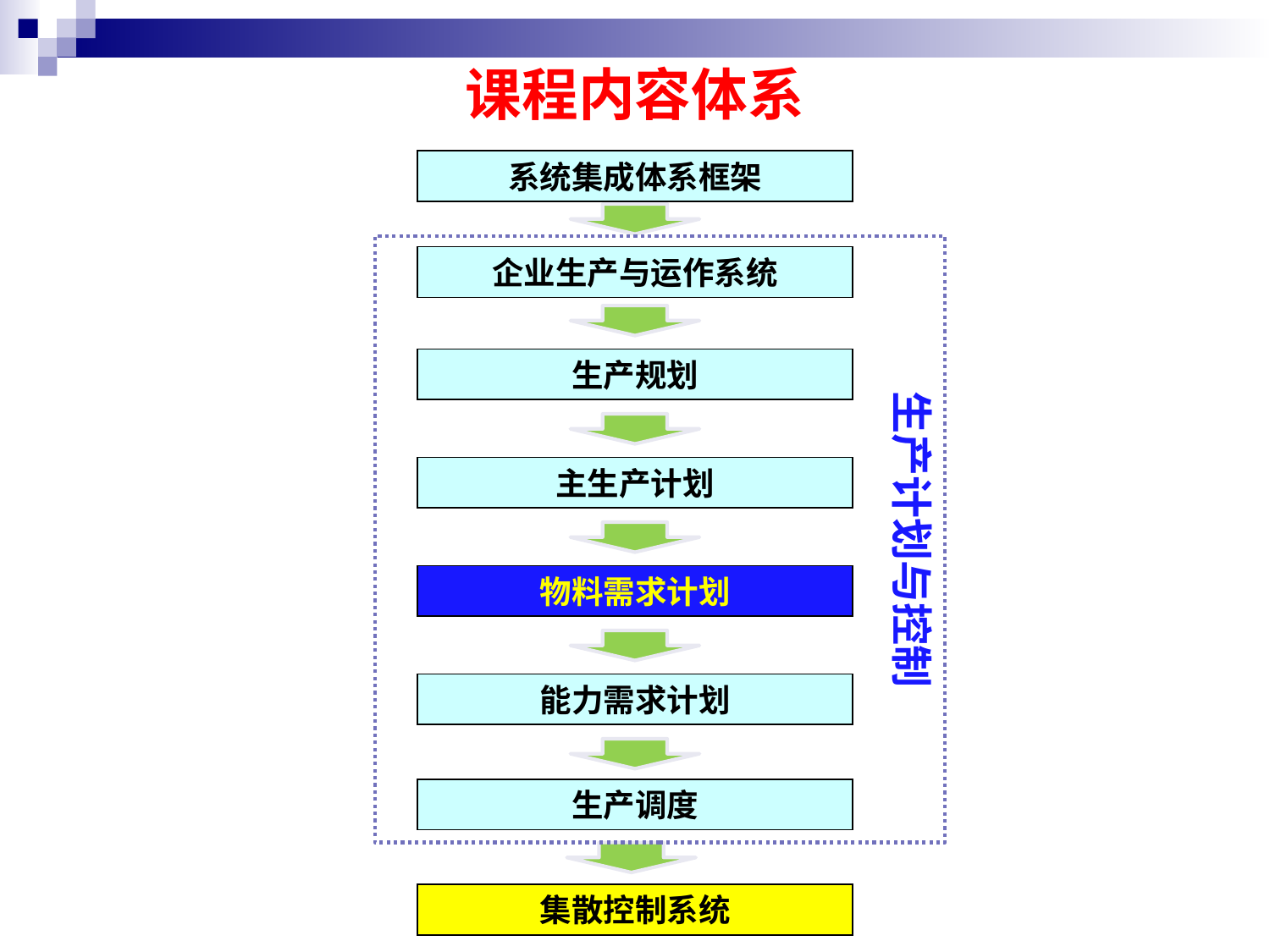

课程内容体系
系统集成体系框架

生产计划与控制
企业生产与运作系统

生产规划

主生产计划

物料需求计划

能力需求计划

生产调度

集散控制系统